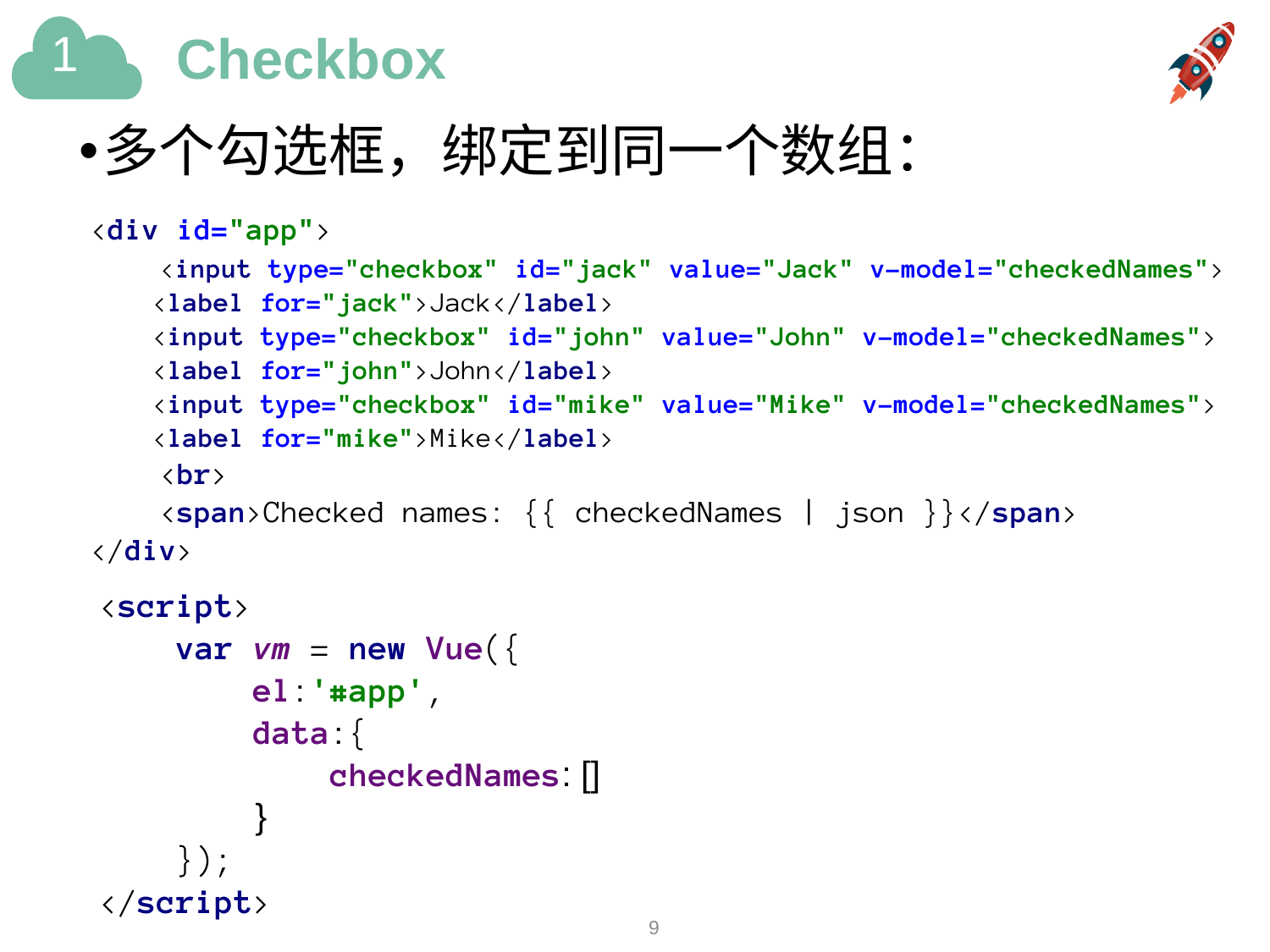

# Checkbox
多个勾选框，绑定到同一个数组：
<div id="app">
    <input type="checkbox" id="jack" value="Jack" v-model="checkedNames">
    <label for="jack">Jack</label>
    <input type="checkbox" id="john" value="John" v-model="checkedNames">
    <label for="john">John</label>
    <input type="checkbox" id="mike" value="Mike" v-model="checkedNames">
    <label for="mike">Mike</label>
    <br>
    <span>Checked names: {{ checkedNames | json }}</span>
</div>
<script>
    var vm = new Vue({
        el:'#app',
        data:{
            checkedNames: []
                }
    });
</script>
9